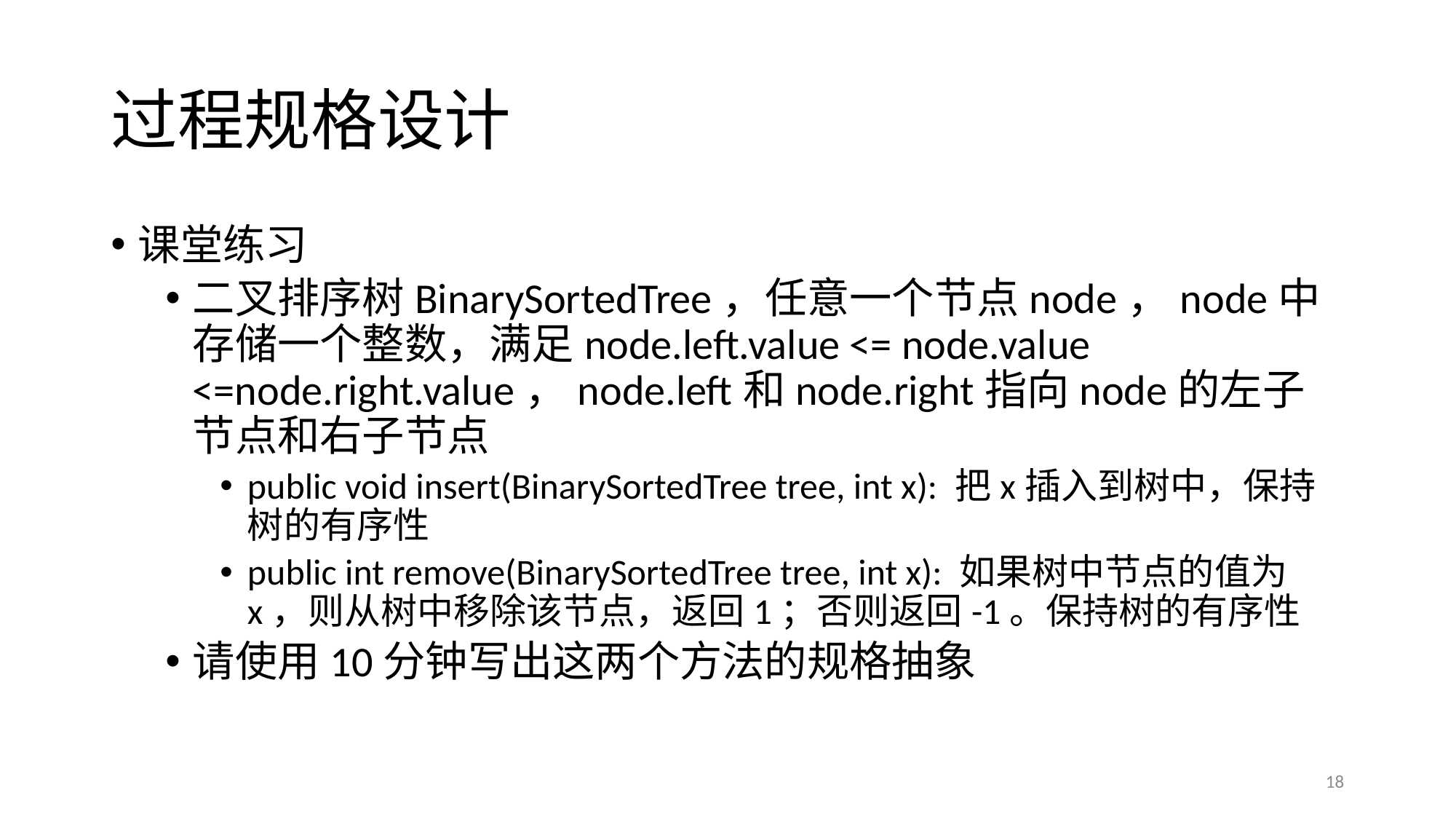

# 过程规格设计
课堂练习
二叉排序树BinarySortedTree，任意一个节点node，node中存储一个整数，满足node.left.value <= node.value <=node.right.value，node.left和node.right指向node的左子节点和右子节点
public void insert(BinarySortedTree tree, int x): 把x插入到树中，保持树的有序性
public int remove(BinarySortedTree tree, int x): 如果树中节点的值为x，则从树中移除该节点，返回1；否则返回-1。保持树的有序性
请使用10分钟写出这两个方法的规格抽象
18